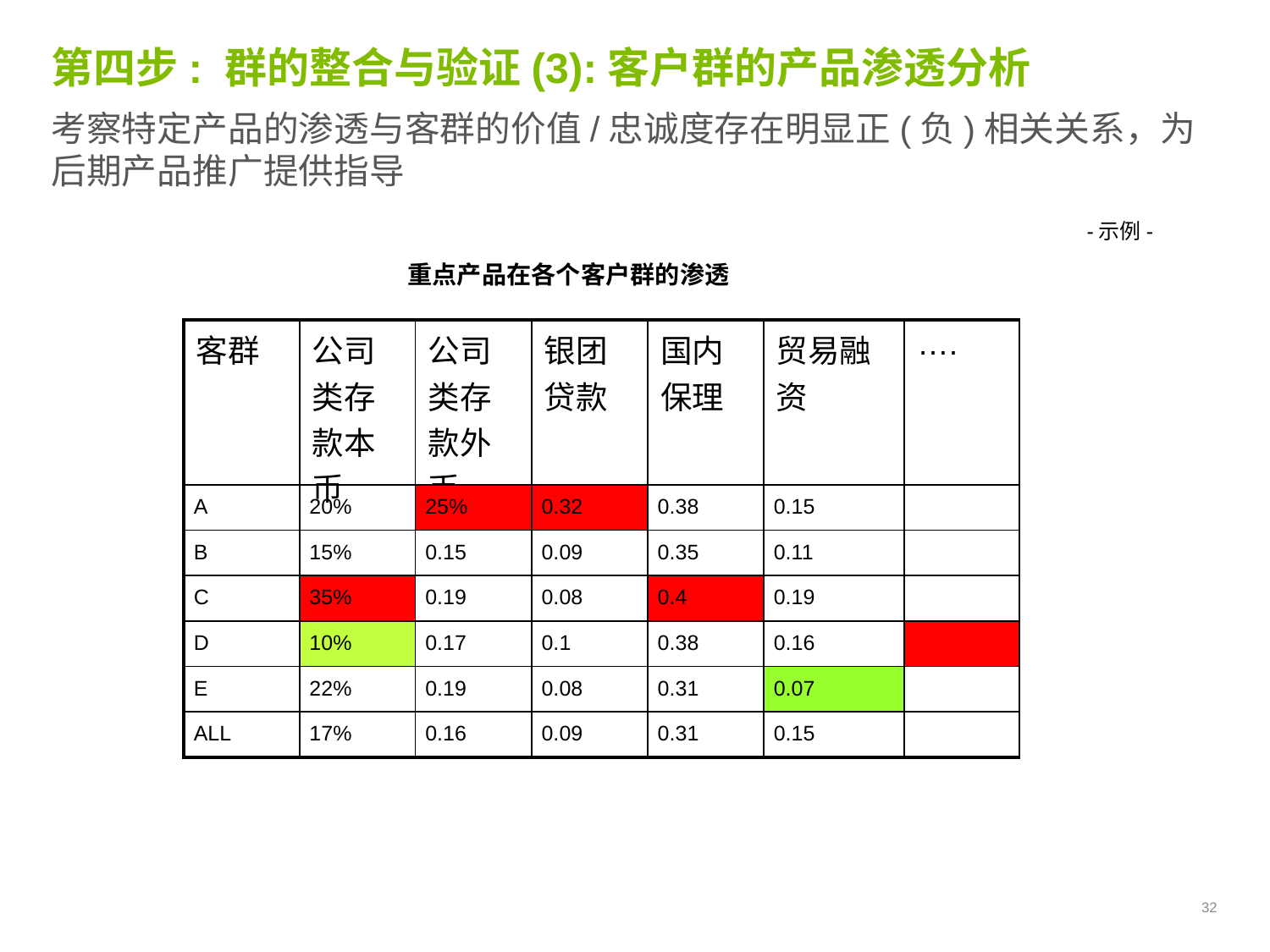

# 第四步: 群的整合与验证(3):客户群的产品渗透分析
考察特定产品的渗透与客群的价值/忠诚度存在明显正(负)相关关系，为后期产品推广提供指导
-示例-
重点产品在各个客户群的渗透
| 客群 | 公司类存款本币 | 公司类存款外币 | 银团贷款 | 国内保理 | 贸易融资 | …. |
| --- | --- | --- | --- | --- | --- | --- |
| A | 20% | 25% | 0.32 | 0.38 | 0.15 |  |
| B | 15% | 0.15 | 0.09 | 0.35 | 0.11 |  |
| C | 35% | 0.19 | 0.08 | 0.4 | 0.19 |  |
| D | 10% | 0.17 | 0.1 | 0.38 | 0.16 |  |
| E | 22% | 0.19 | 0.08 | 0.31 | 0.07 |  |
| ALL | 17% | 0.16 | 0.09 | 0.31 | 0.15 |  |
32